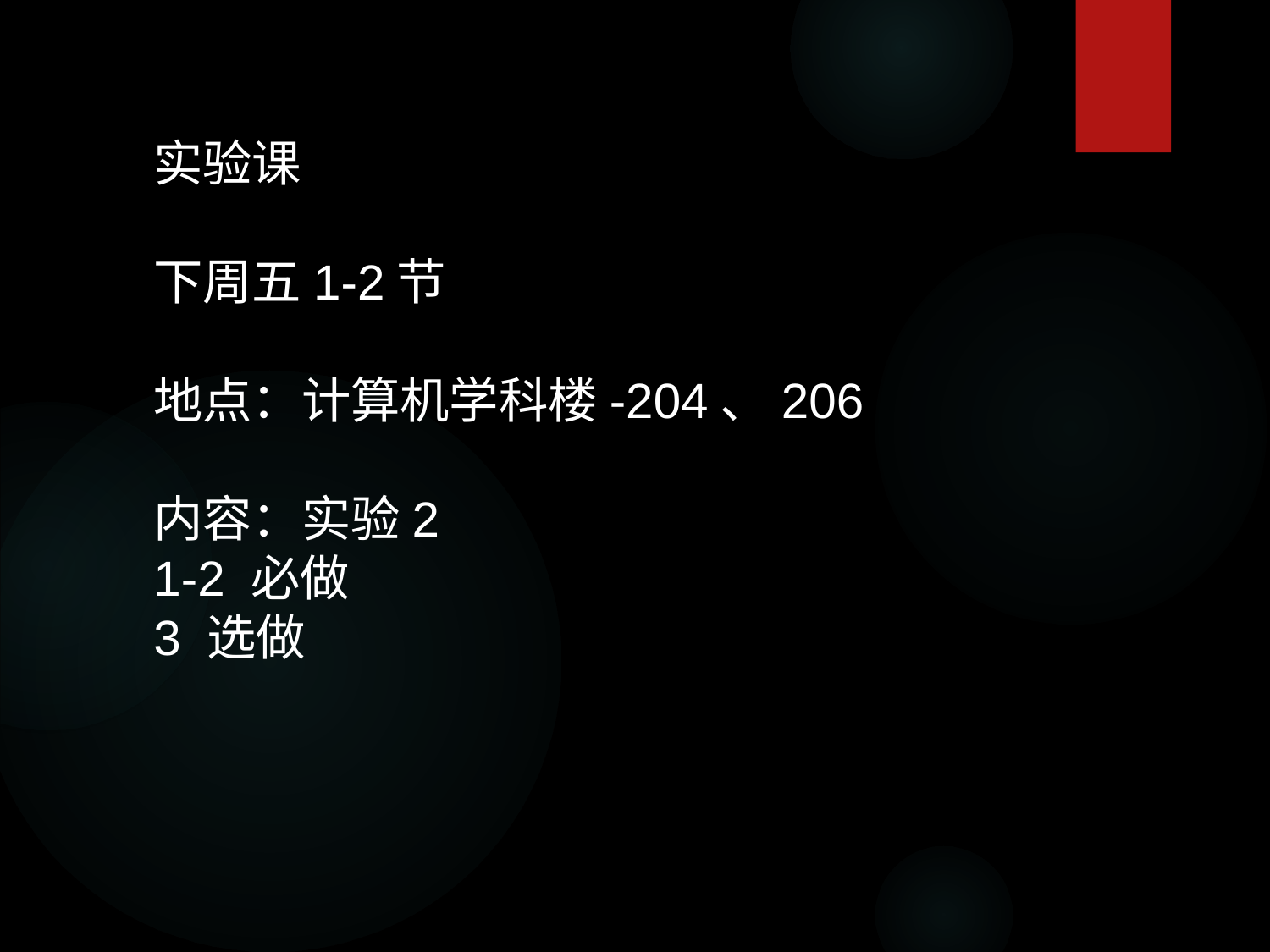

实验课

下周五1-2节

地点：计算机学科楼-204、206

内容：实验2
1-2 必做
3 选做